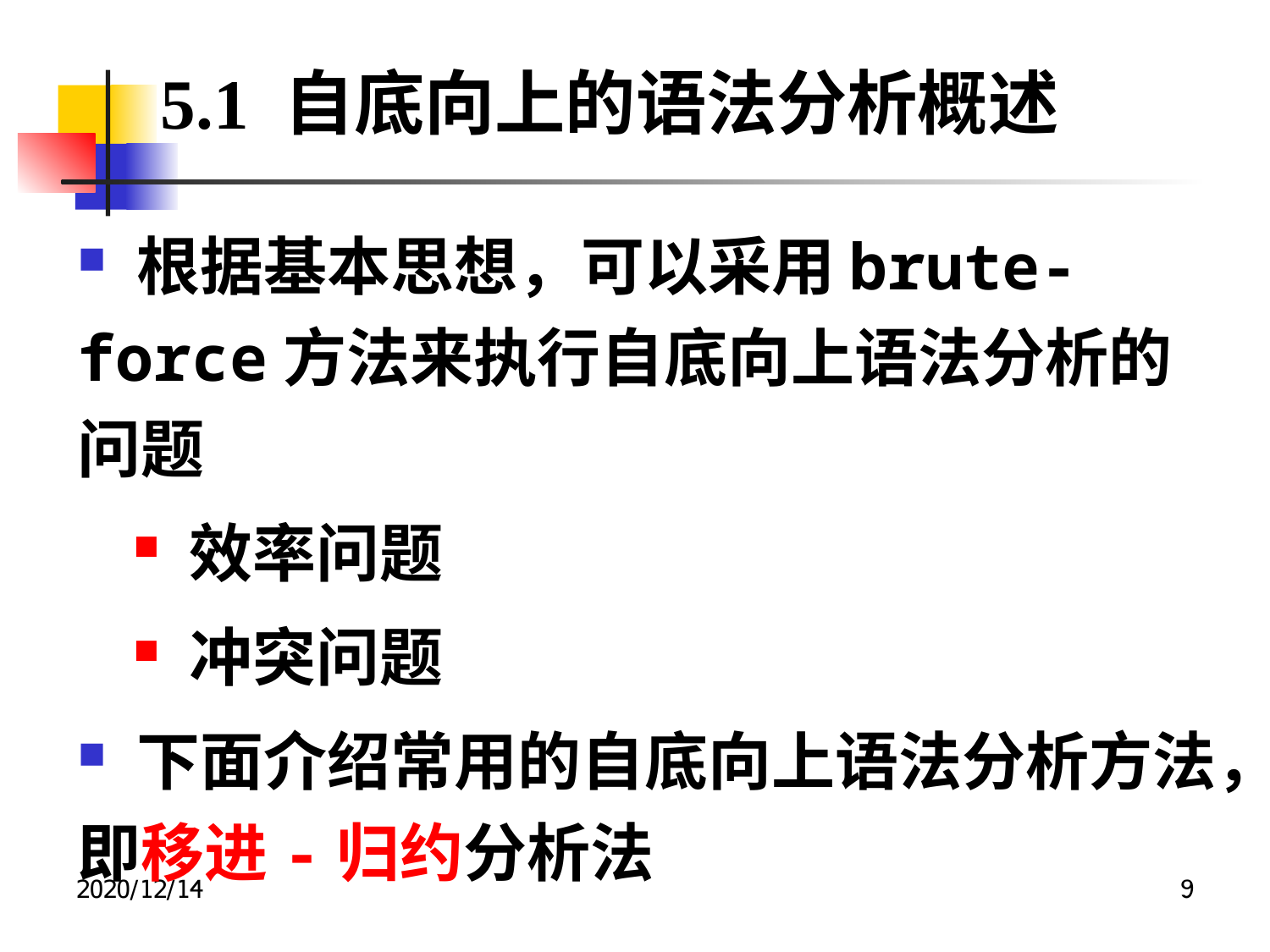

5.1 自底向上的语法分析概述
 根据基本思想，可以采用brute-force方法来执行自底向上语法分析的问题
 效率问题
 冲突问题
 下面介绍常用的自底向上语法分析方法，即移进-归约分析法
2020/12/14
9